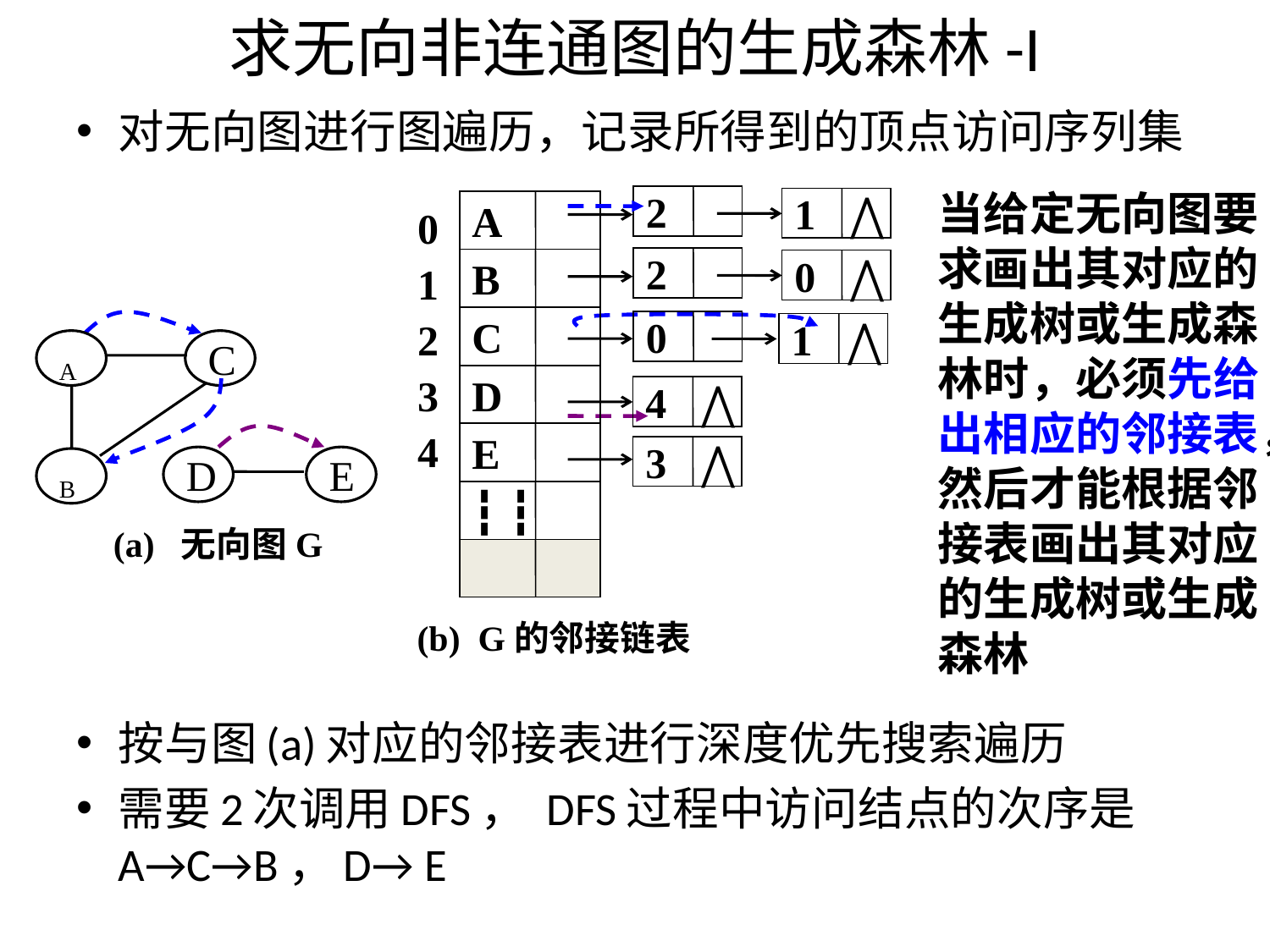

# 求无向非连通图的生成森林-I
对无向图进行图遍历，记录所得到的顶点访问序列集

按与图(a)对应的邻接表进行深度优先搜索遍历
需要2次调用DFS， DFS过程中访问结点的次序是A→C→B，D→ E

当给定无向图要求画出其对应的生成树或生成森林时，必须先给出相应的邻接表，然后才能根据邻接表画出其对应的生成树或生成森林
2

1   ⋀

0
1
2
3
4
A

B

C

D

E

┇ ┇

2

0   ⋀

0

1   ⋀

4   ⋀

3   ⋀

A

D
E
B

C

(a)  无向图G

(b)  G的邻接链表